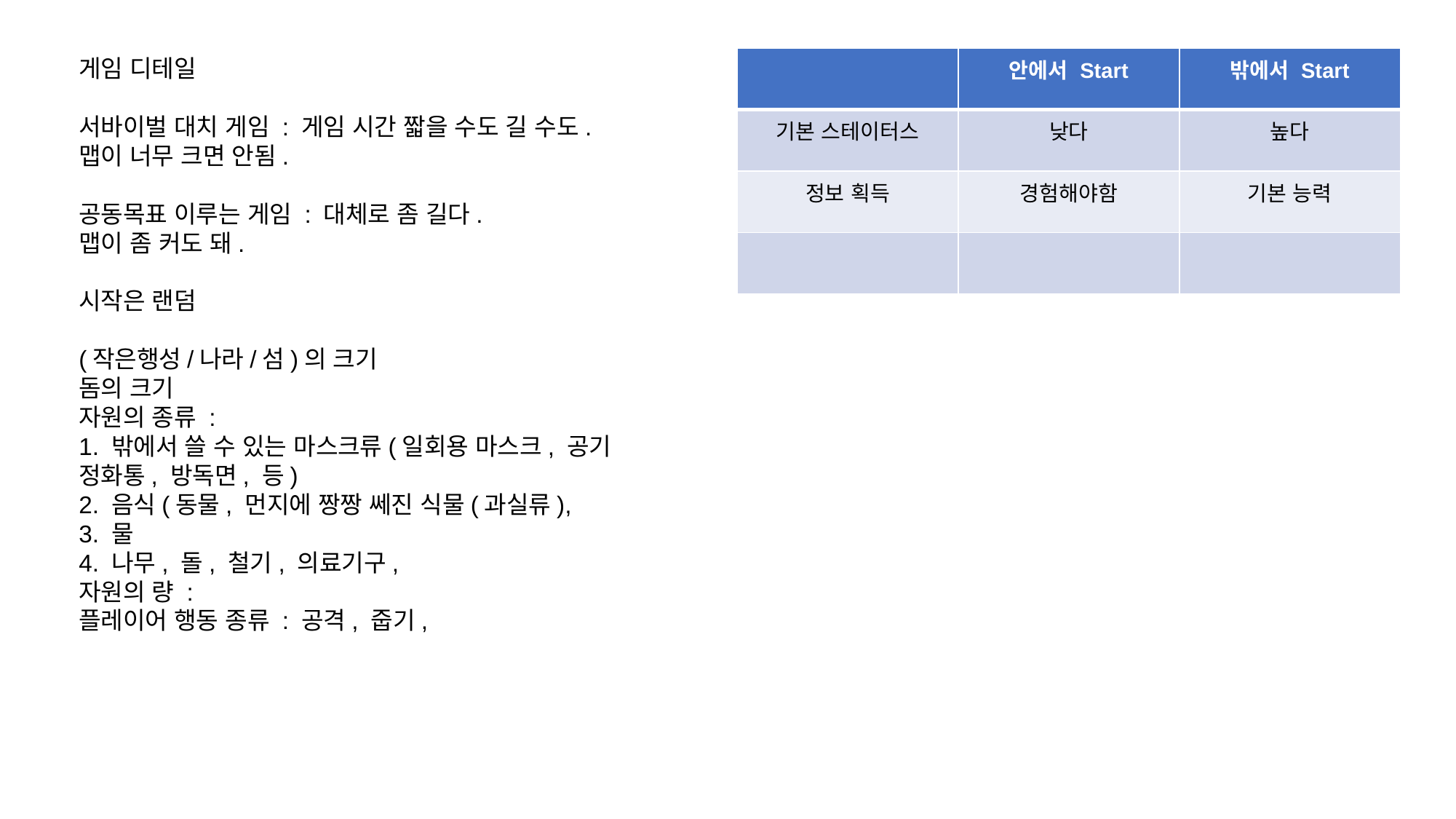

|  | 안에서 Start | 밖에서 Start |
| --- | --- | --- |
| 기본 스테이터스 | 낮다 | 높다 |
| 정보 획득 | 경험해야함 | 기본 능력 |
|  |  |  |
게임 디테일

서바이벌 대치 게임 : 게임 시간 짧을 수도 길 수도.
맵이 너무 크면 안됨.

공동목표 이루는 게임 : 대체로 좀 길다.
맵이 좀 커도 돼.

시작은 랜덤

(작은행성/나라/섬)의 크기
돔의 크기
자원의 종류 :
1. 밖에서 쓸 수 있는 마스크류(일회용 마스크, 공기 정화통, 방독면, 등)
2. 음식(동물, 먼지에 짱짱 쎄진 식물(과실류),
3. 물
4. 나무, 돌, 철기, 의료기구,
자원의 량 :
플레이어 행동 종류 : 공격, 줍기,